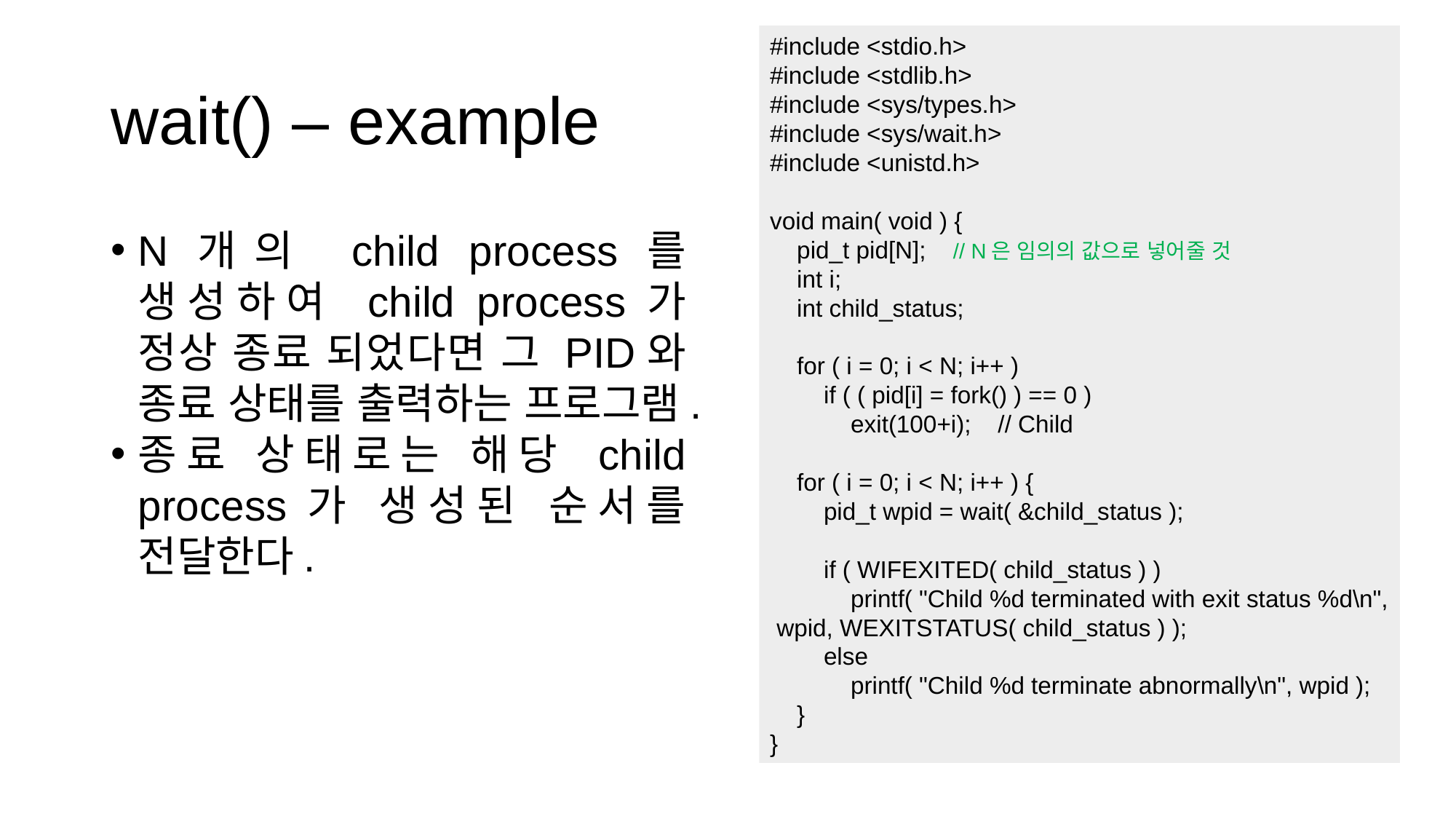

#include <stdio.h>
#include <stdlib.h>
#include <sys/types.h>
#include <sys/wait.h>
#include <unistd.h>

void main( void ) {
    pid_t pid[N];    // N은 임의의 값으로 넣어줄 것
    int i;
    int child_status;

    for ( i = 0; i < N; i++ )
        if ( ( pid[i] = fork() ) == 0 )
            exit(100+i);    // Child

    for ( i = 0; i < N; i++ ) {
        pid_t wpid = wait( &child_status );

        if ( WIFEXITED( child_status ) )
            printf( "Child %d terminated with exit status %d\n",
 wpid, WEXITSTATUS( child_status ) );
        else
            printf( "Child %d terminate abnormally\n", wpid );
    }
}
# wait() – example
N개의 child process를 생성하여 child process가 정상 종료 되었다면 그 PID와 종료 상태를 출력하는 프로그램.
종료 상태로는 해당 child process가 생성된 순서를 전달한다.